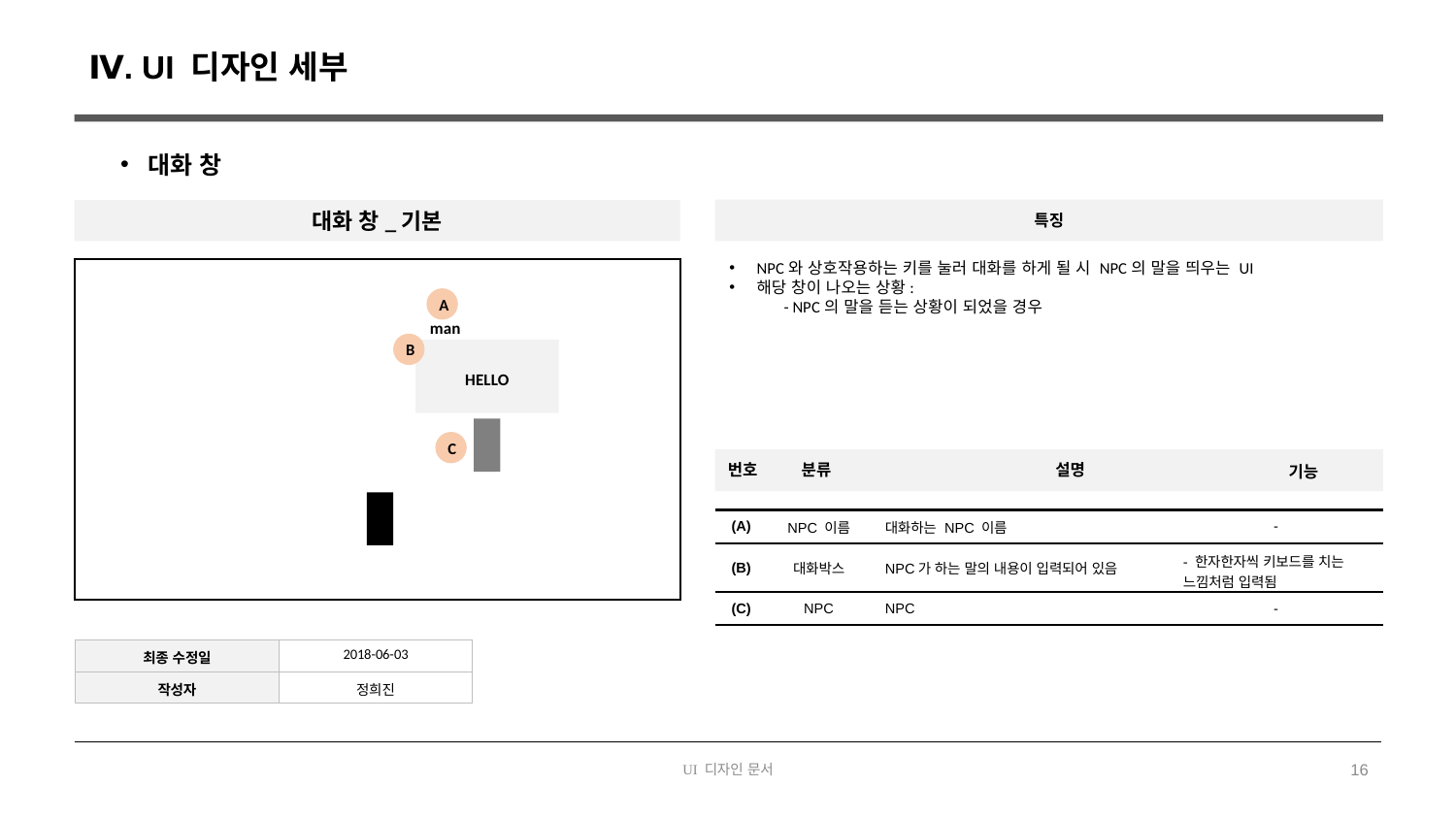

Ⅳ. UI 디자인 세부

대화 창

대화 창_기본
특징
NPC와 상호작용하는 키를 눌러 대화를 하게 될 시 NPC의 말을 띄우는 UI
해당 창이 나오는 상황:
- NPC의 말을 듣는 상황이 되었을 경우

A

man
B

HELLO

C

번호
분류
설명
기능

| (A) | NPC 이름 | 대화하는 NPC 이름 | - |
| --- | --- | --- | --- |
| (B) | 대화박스 | NPC가 하는 말의 내용이 입력되어 있음 | - 한자한자씩 키보드를 치는 느낌처럼 입력됨 |
| (C) | NPC | NPC | - |
|  |  |  |  |
| 최종 수정일 | 2018-06-03 |
| --- | --- |
| 작성자 | 정희진 |
UI 디자인 문서
16